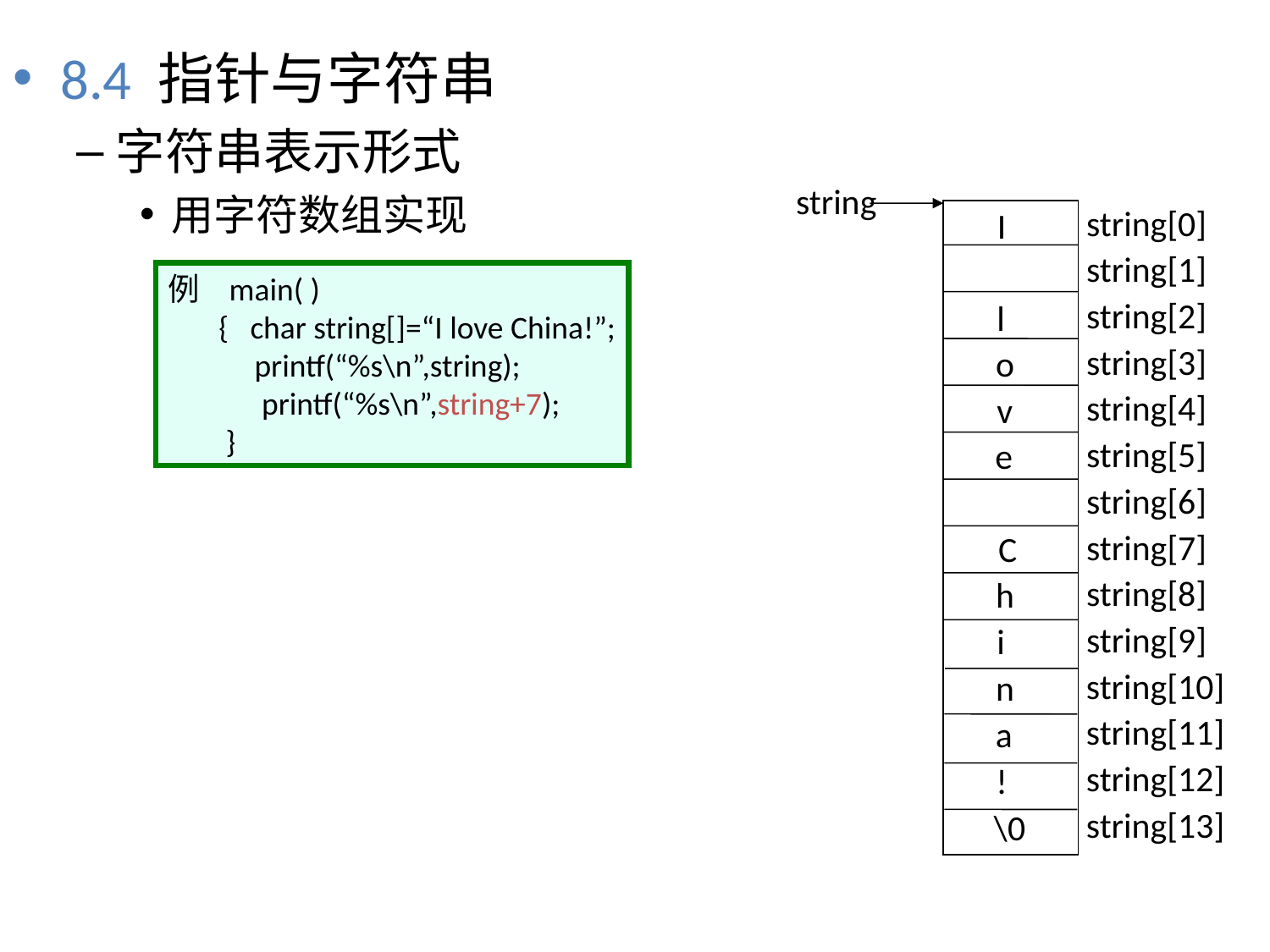

8.4 指针与字符串
字符串表示形式
用字符数组实现
string
string[0]
I

string[1]
string[2]
l
string[3]
o
string[4]
v
string[5]
e
string[6]
string[7]
C
string[8]
h
string[9]
i
string[10]
n
string[11]
a
string[12]
!
string[13]
\0
例   main( )
       {   char string[]=“I love China!”;
            printf(“%s\n”,string);
             printf(“%s\n”,string+7);
        }